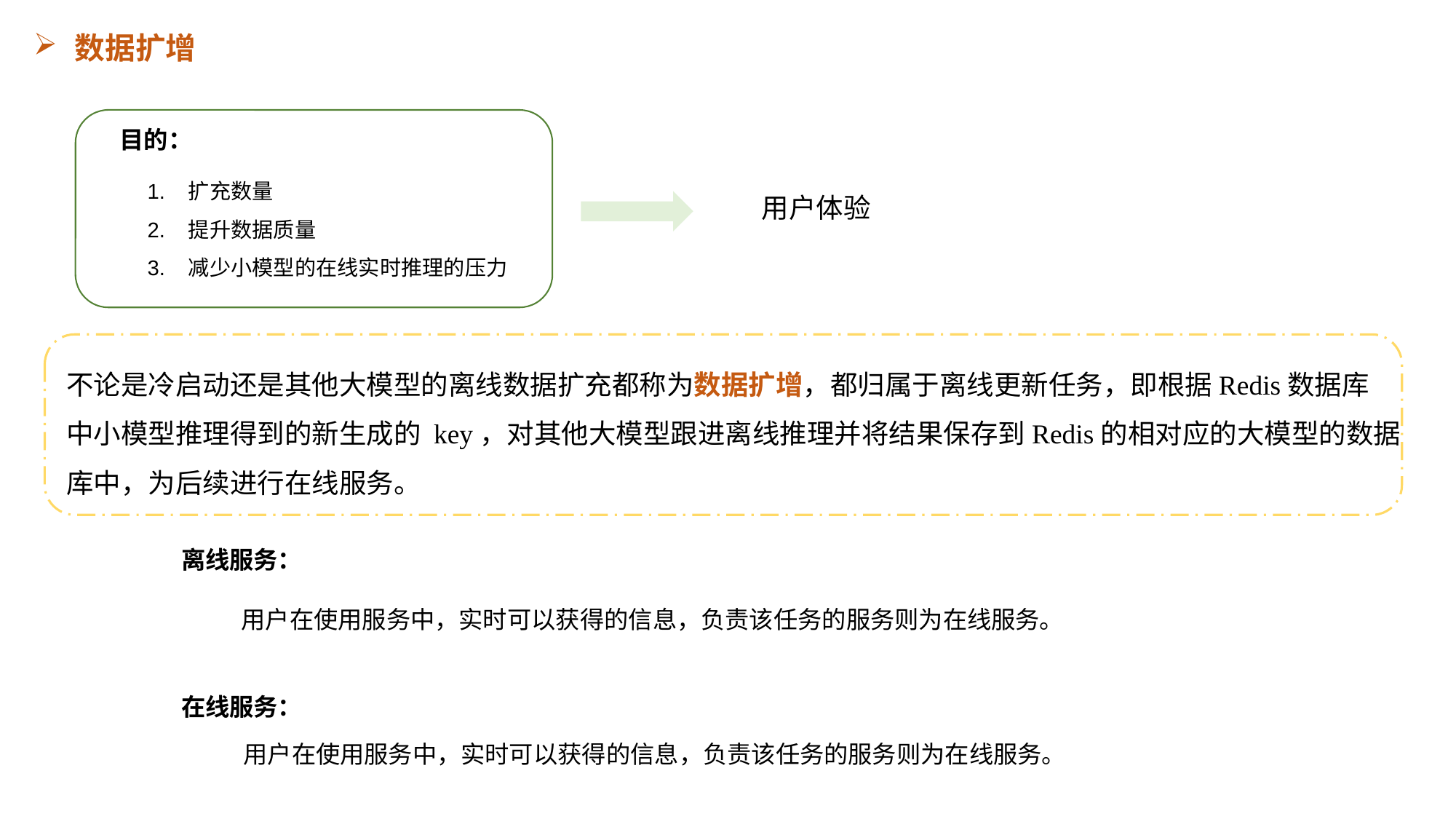

数据扩增

目的：
扩充数量
提升数据质量
减少小模型的在线实时推理的压力
用户体验

不论是冷启动还是其他大模型的离线数据扩充都称为数据扩增，都归属于离线更新任务，即根据Redis数据库
中小模型推理得到的新生成的 key，对其他大模型跟进离线推理并将结果保存到Redis的相对应的大模型的数据
库中，为后续进行在线服务。
离线服务：
用户在使用服务中，实时可以获得的信息，负责该任务的服务则为在线服务。
在线服务：
用户在使用服务中，实时可以获得的信息，负责该任务的服务则为在线服务。